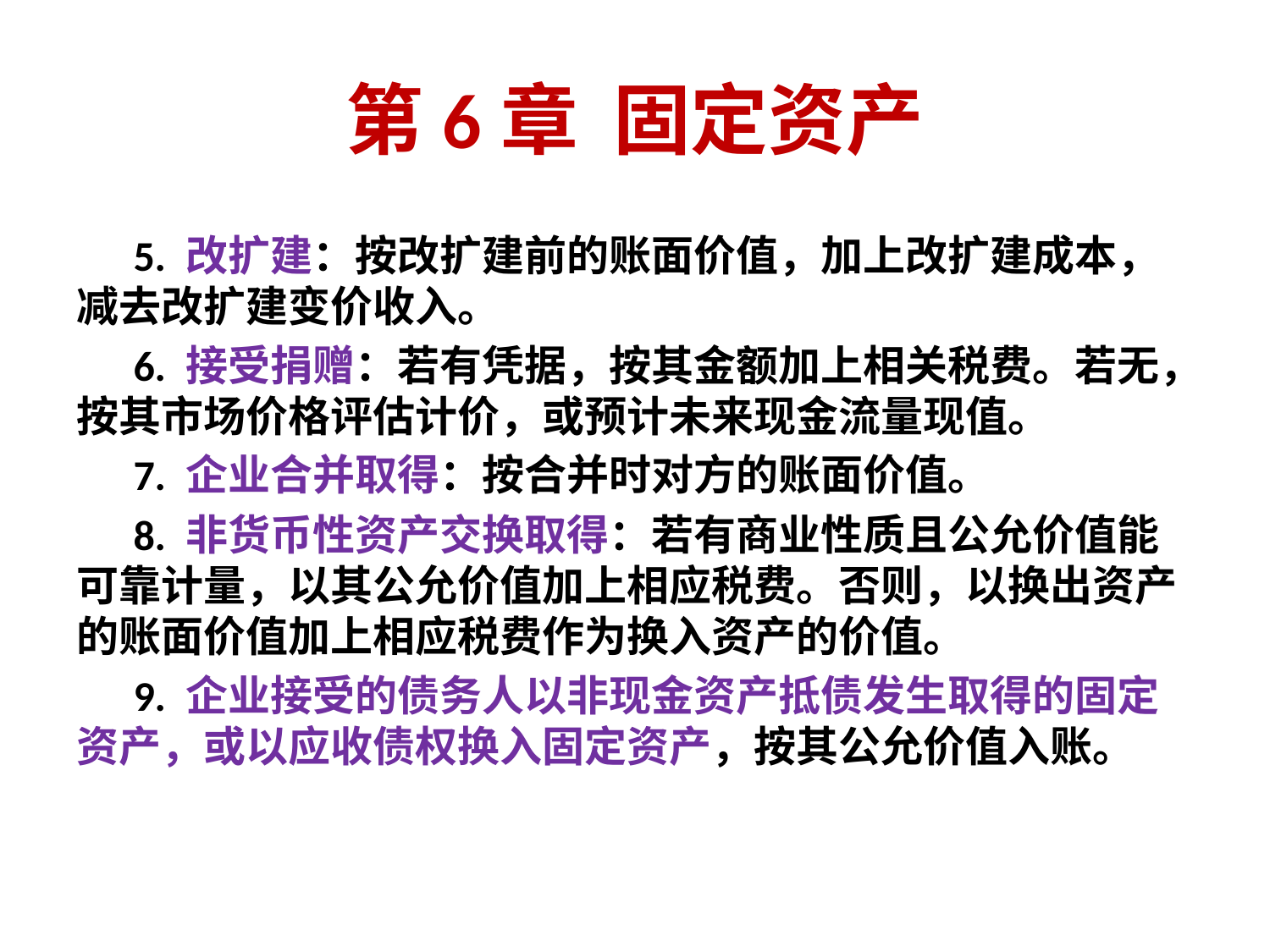

# 第6章  固定资产
      5. 改扩建：按改扩建前的账面价值，加上改扩建成本，减去改扩建变价收入。
      6. 接受捐赠：若有凭据，按其金额加上相关税费。若无，按其市场价格评估计价，或预计未来现金流量现值。
      7. 企业合并取得：按合并时对方的账面价值。
      8. 非货币性资产交换取得：若有商业性质且公允价值能可靠计量，以其公允价值加上相应税费。否则，以换出资产的账面价值加上相应税费作为换入资产的价值。
      9. 企业接受的债务人以非现金资产抵债发生取得的固定资产，或以应收债权换入固定资产，按其公允价值入账。